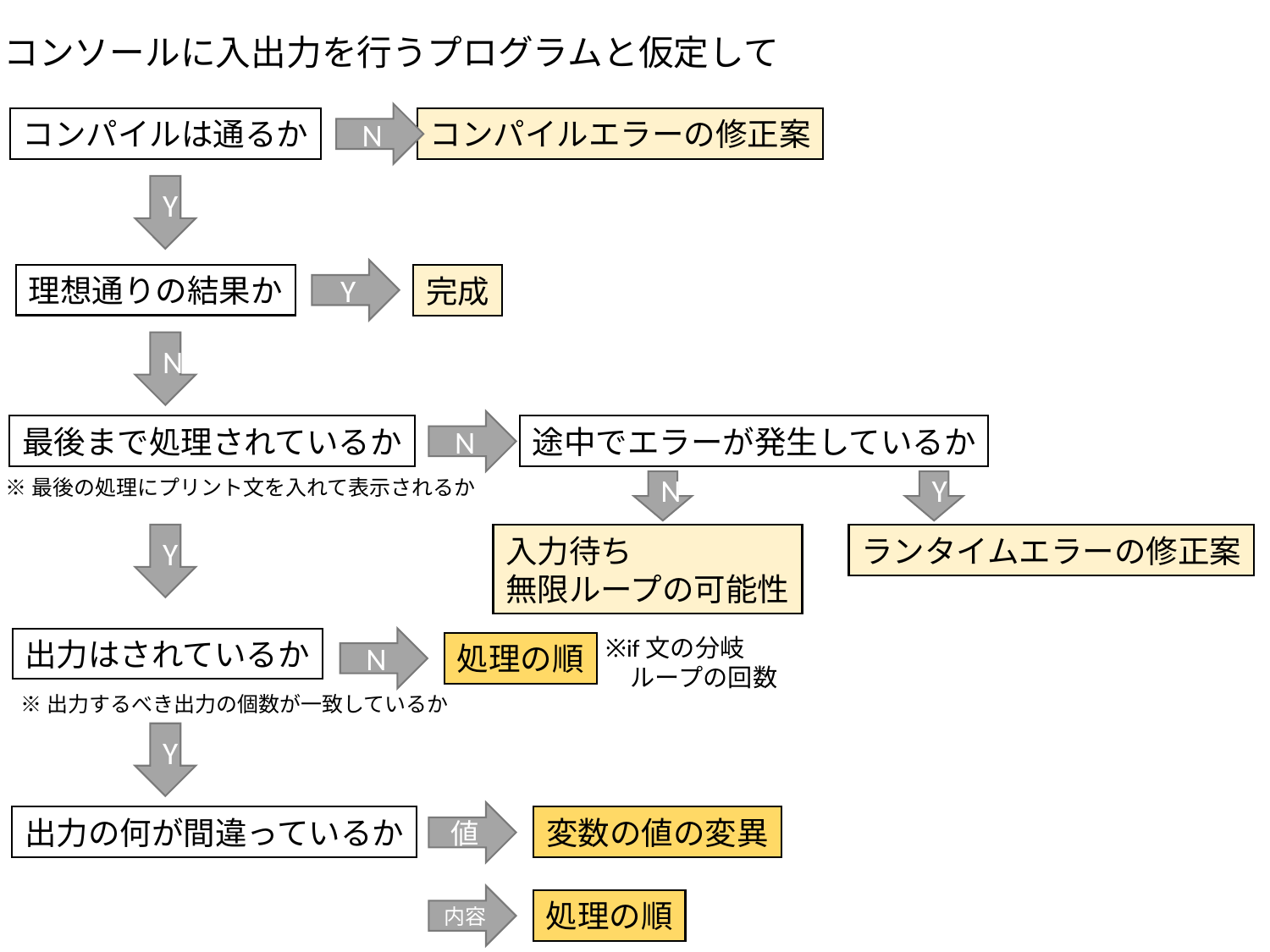

コンソールに入出力を行うプログラムと仮定して
N
コンパイルは通るか
コンパイルエラーの修正案
Y
Y
理想通りの結果か
完成
N
Y
N
最後まで処理されているか
途中でエラーが発生しているか
※最後の処理にプリント文を入れて表示されるか
N
Y
Y
入力待ち
無限ループの可能性
ランタイムエラーの修正案
※if文の分岐
　ループの回数
N
出力はされているか
処理の順
※出力するべき出力の個数が一致しているか
Y
値
出力の何が間違っているか
変数の値の変異
内容
処理の順